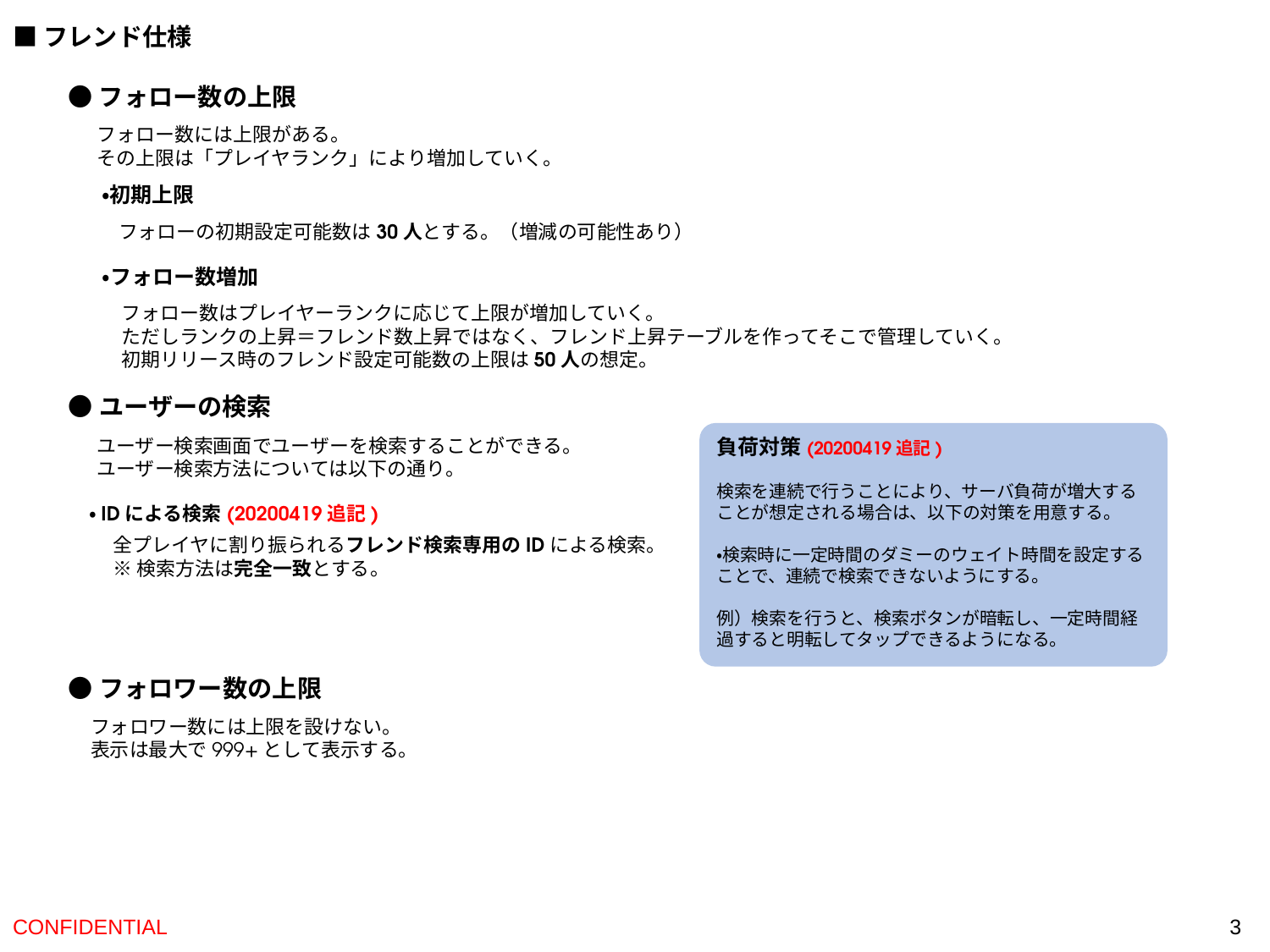

■フレンド仕様
●フォロー数の上限
フォロー数には上限がある。
その上限は「プレイヤランク」により増加していく。
・初期上限
フォローの初期設定可能数は30人とする。（増減の可能性あり）
・フォロー数増加
フォロー数はプレイヤーランクに応じて上限が増加していく。
ただしランクの上昇＝フレンド数上昇ではなく、フレンド上昇テーブルを作ってそこで管理していく。
初期リリース時のフレンド設定可能数の上限は50人の想定。
●ユーザーの検索
負荷対策(20200419追記)

検索を連続で行うことにより、サーバ負荷が増大することが想定される場合は、以下の対策を用意する。

・検索時に一定時間のダミーのウェイト時間を設定することで、連続で検索できないようにする。

例）検索を行うと、検索ボタンが暗転し、一定時間経過すると明転してタップできるようになる。
ユーザー検索画面でユーザーを検索することができる。
ユーザー検索方法については以下の通り。
・IDによる検索(20200419追記)
全プレイヤに割り振られるフレンド検索専用のIDによる検索。
※検索方法は完全一致とする。

●フォロワー数の上限
フォロワー数には上限を設けない。
表示は最大で999+として表示する。

3
CONFIDENTIAL